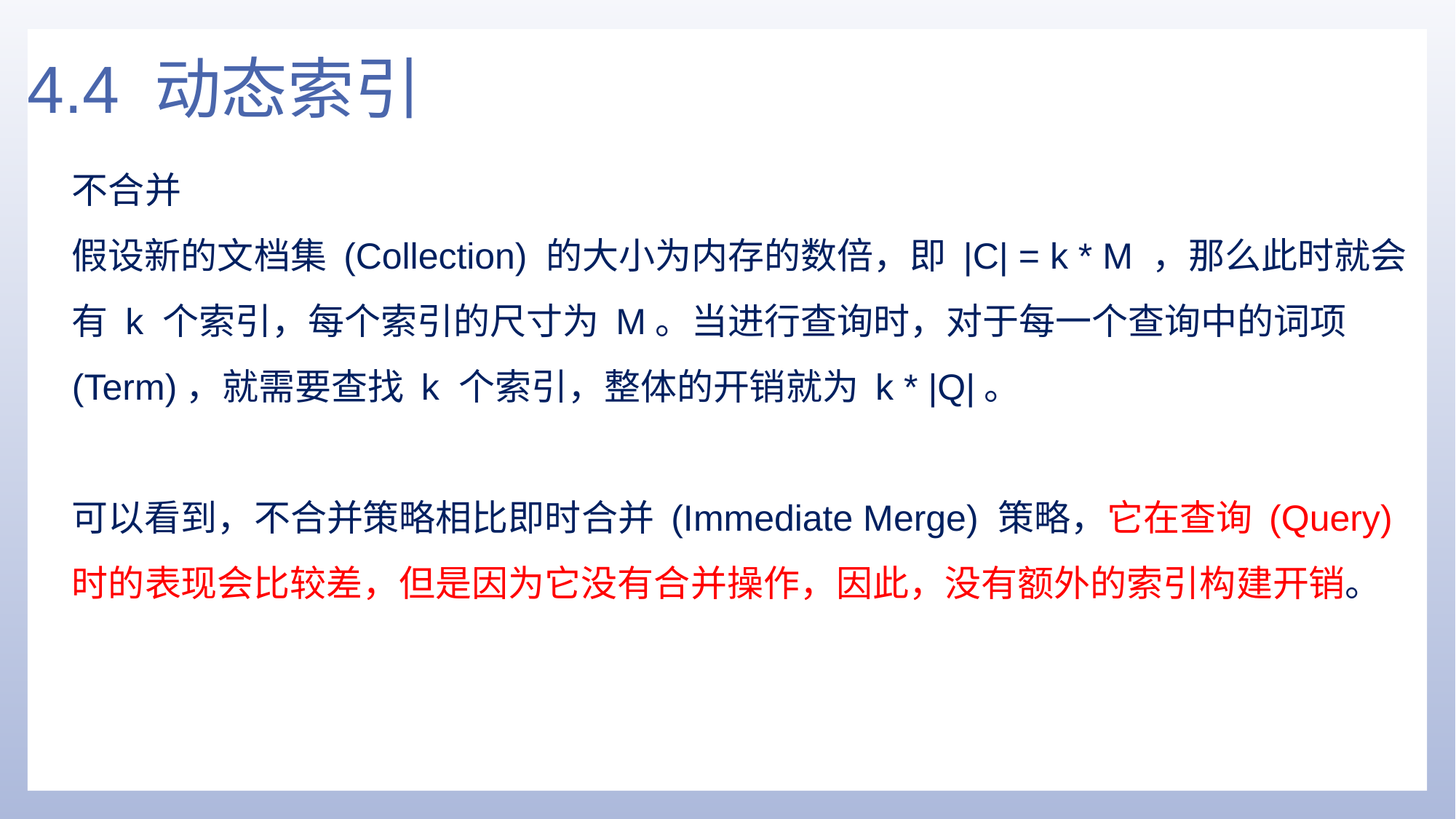

# 4.4 动态索引
不合并
假设新的文档集 (Collection) 的大小为内存的数倍，即 |C| = k * M ，那么此时就会有 k 个索引，每个索引的尺寸为 M。当进行查询时，对于每一个查询中的词项 (Term)，就需要查找 k 个索引，整体的开销就为 k * |Q|。

可以看到，不合并策略相比即时合并 (Immediate Merge) 策略，它在查询 (Query) 时的表现会比较差，但是因为它没有合并操作，因此，没有额外的索引构建开销。